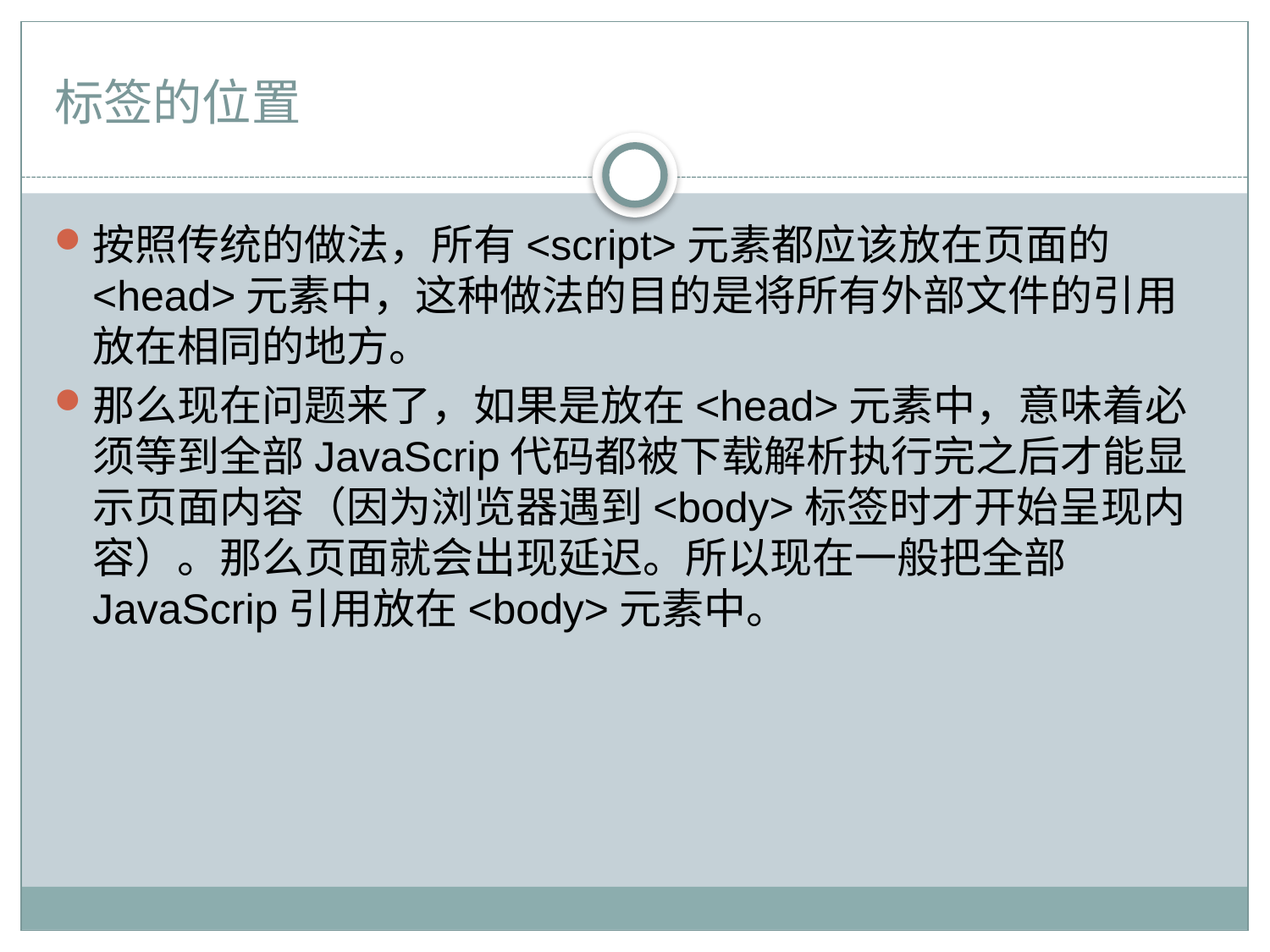

# 标签的位置
按照传统的做法，所有<script>元素都应该放在页面的<head>元素中，这种做法的目的是将所有外部文件的引用放在相同的地方。
那么现在问题来了，如果是放在<head>元素中，意味着必须等到全部JavaScrip代码都被下载解析执行完之后才能显示页面内容（因为浏览器遇到<body>标签时才开始呈现内容）。那么页面就会出现延迟。所以现在一般把全部JavaScrip引用放在<body>元素中。